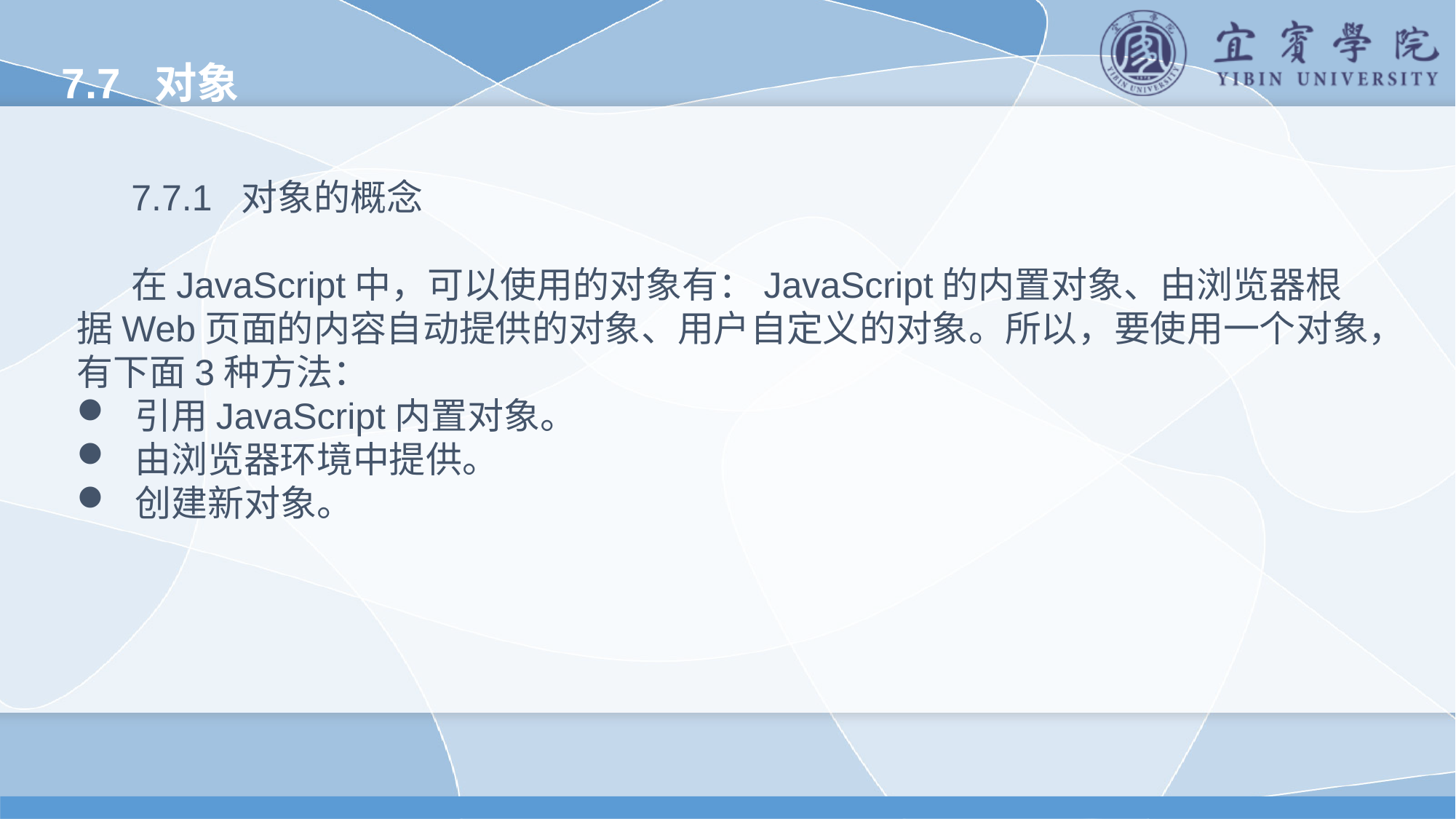

7.7  对象
7.7.1  对象的概念

在JavaScript中，可以使用的对象有：JavaScript的内置对象、由浏览器根据Web页面的内容自动提供的对象、用户自定义的对象。所以，要使用一个对象，有下面3种方法：
 引用JavaScript内置对象。
 由浏览器环境中提供。
 创建新对象。